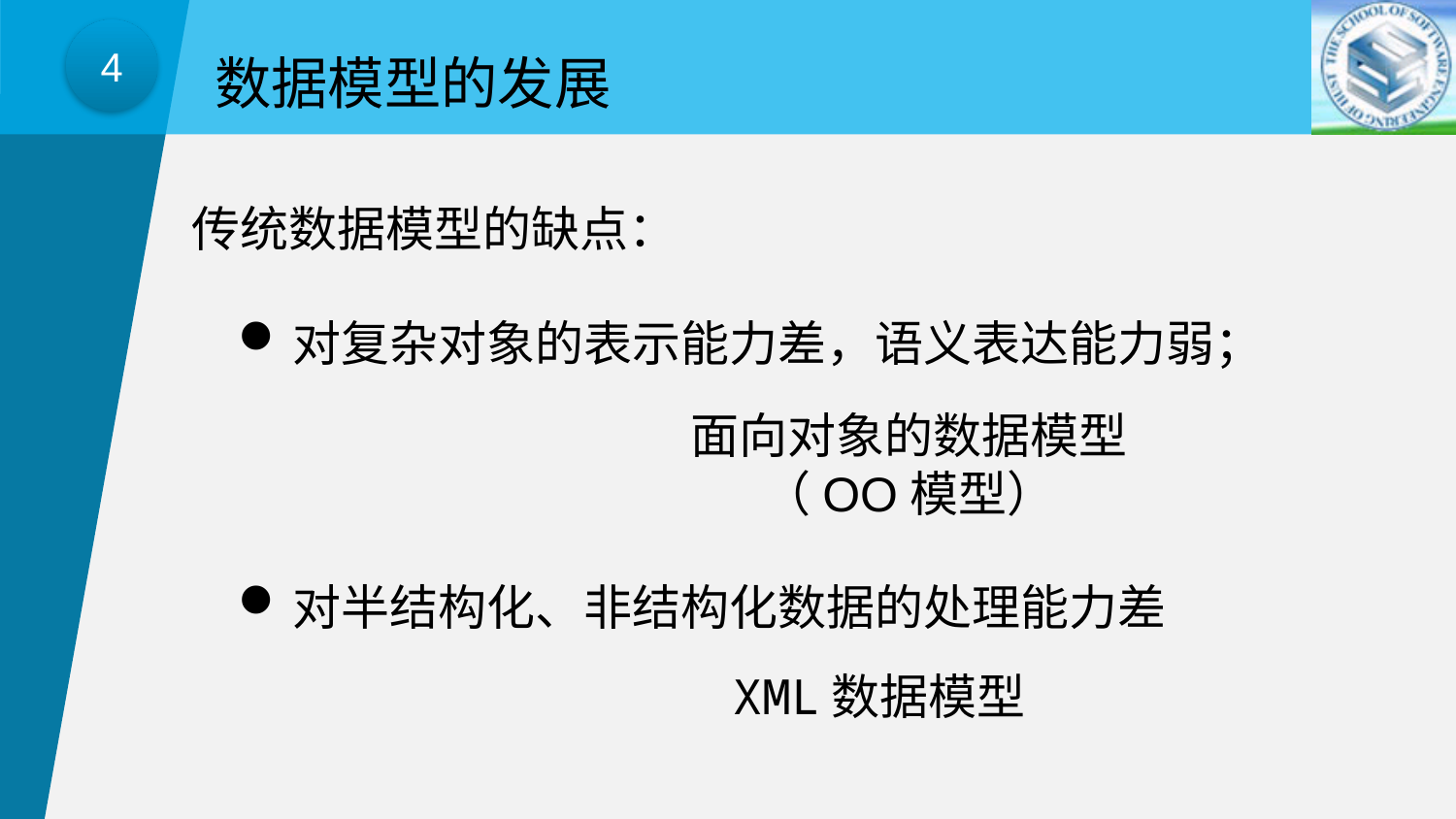

4
数据模型的发展
传统数据模型的缺点：
对复杂对象的表示能力差，语义表达能力弱；
面向对象的数据模型
（OO模型）
对半结构化、非结构化数据的处理能力差
XML数据模型